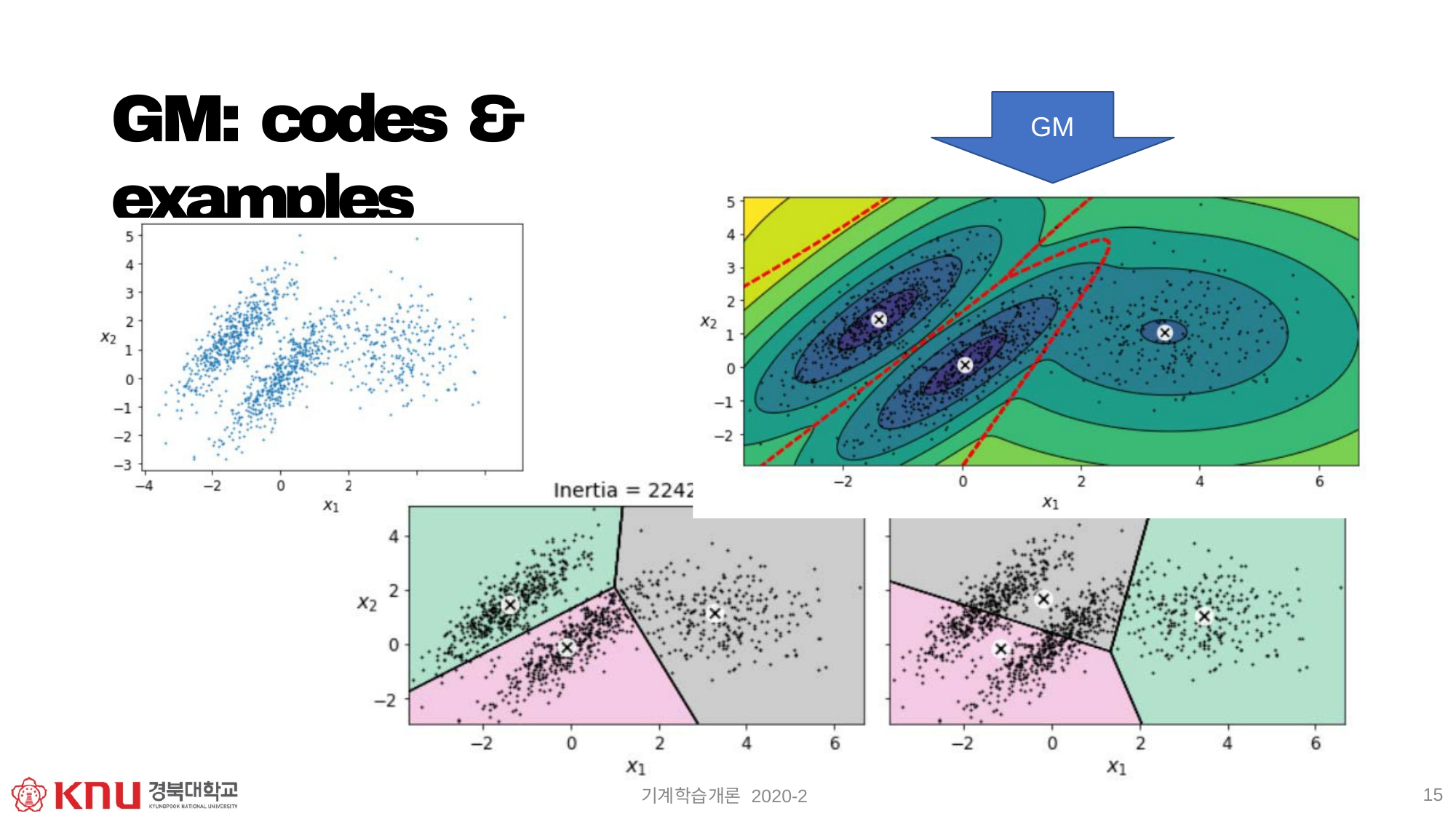

# GM: codes & examples

GM
15
기계학습개론 2020-2